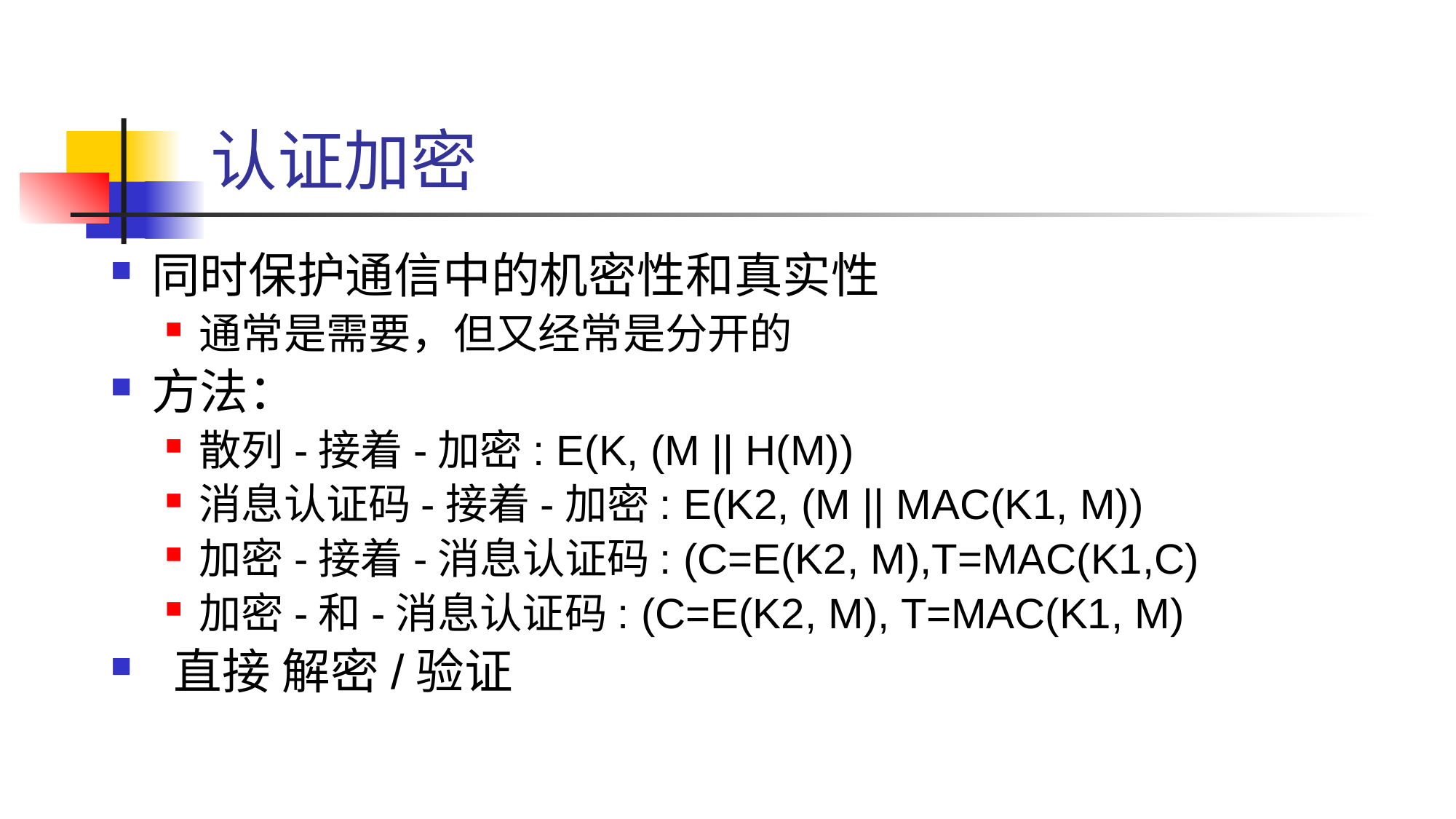

# 认证加密
同时保护通信中的机密性和真实性
通常是需要，但又经常是分开的
方法：
散列-接着-加密: E(K, (M || H(M))
消息认证码-接着-加密: E(K2, (M || MAC(K1, M))
加密-接着-消息认证码: (C=E(K2, M),T=MAC(K1,C)
加密-和-消息认证码: (C=E(K2, M), T=MAC(K1, M)
 直接 解密/验证